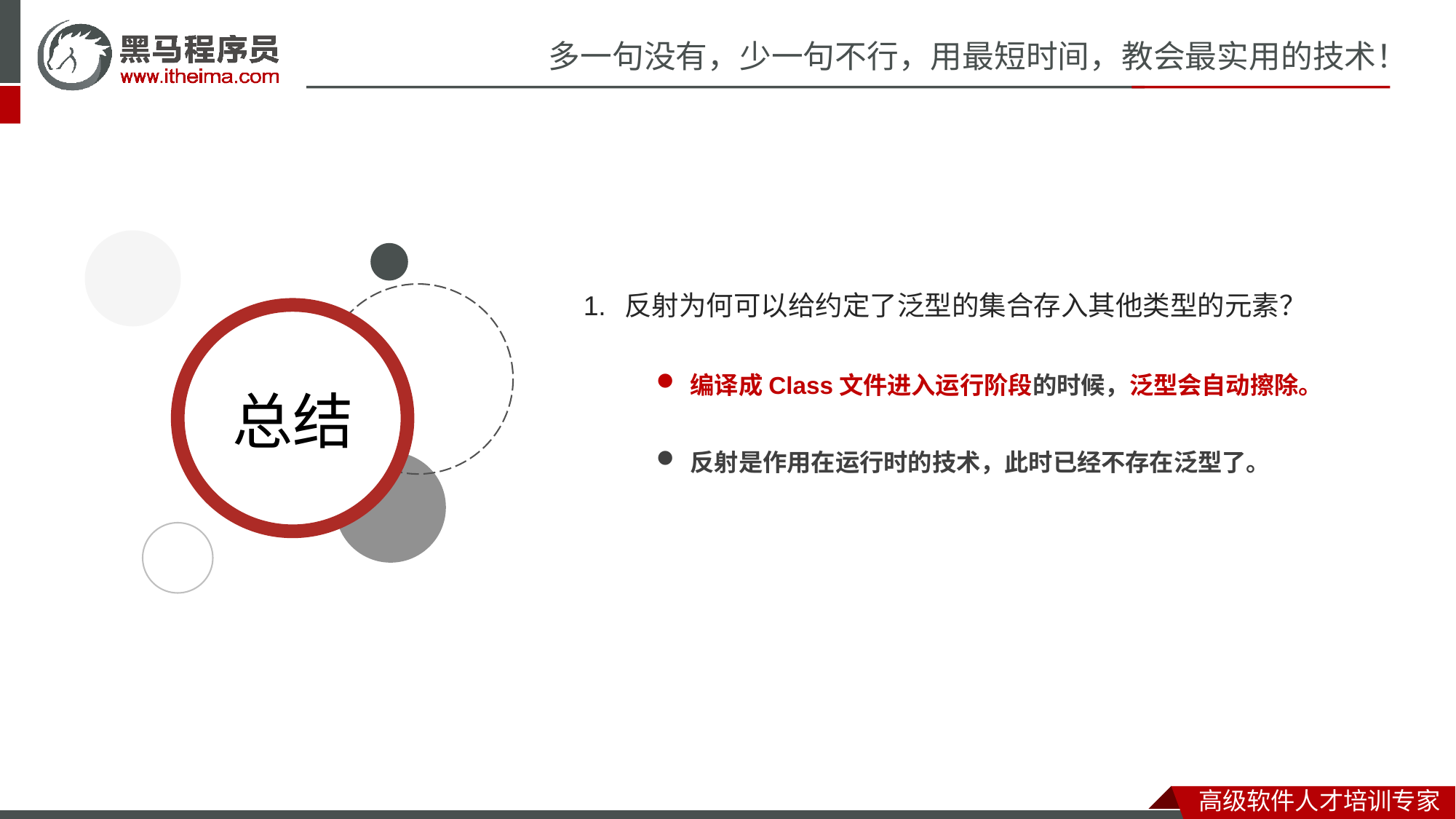

反射为何可以给约定了泛型的集合存入其他类型的元素？
编译成Class文件进入运行阶段的时候，泛型会自动擦除。
反射是作用在运行时的技术，此时已经不存在泛型了。